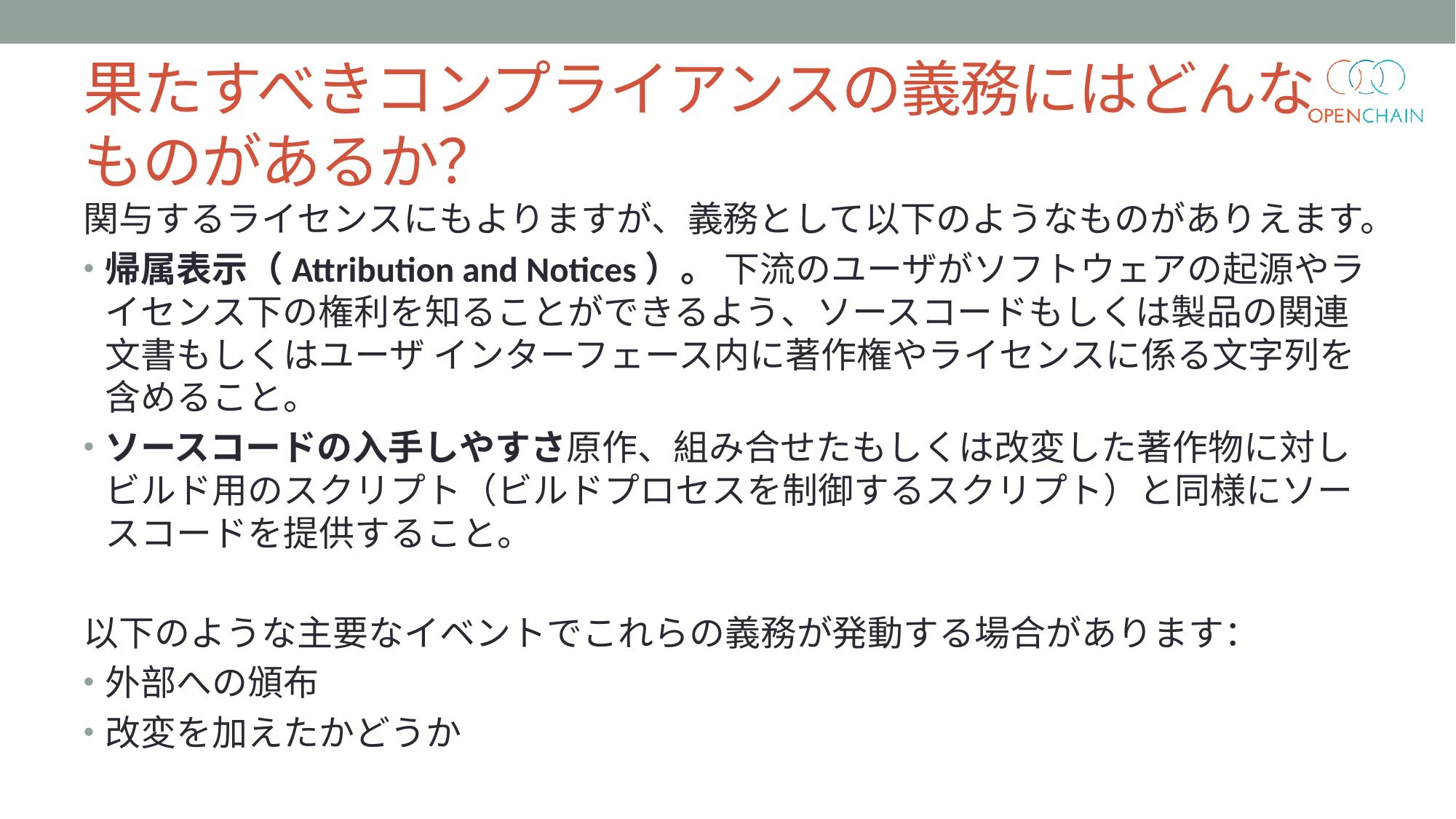

# 果たすべきコンプライアンスの義務にはどんなものがあるか？
関与するライセンスにもよりますが、義務として以下のようなものがありえます。
帰属表示（Attribution and Notices）。 下流のユーザがソフトウェアの起源やライセンス下の権利を知ることができるよう、ソースコードもしくは製品の関連文書もしくはユーザ インターフェース内に著作権やライセンスに係る文字列を含めること。
ソースコードの入手しやすさ原作、組み合せたもしくは改変した著作物に対しビルド用のスクリプト（ビルドプロセスを制御するスクリプト）と同様にソースコードを提供すること。

以下のような主要なイベントでこれらの義務が発動する場合があります：
外部への頒布
改変を加えたかどうか